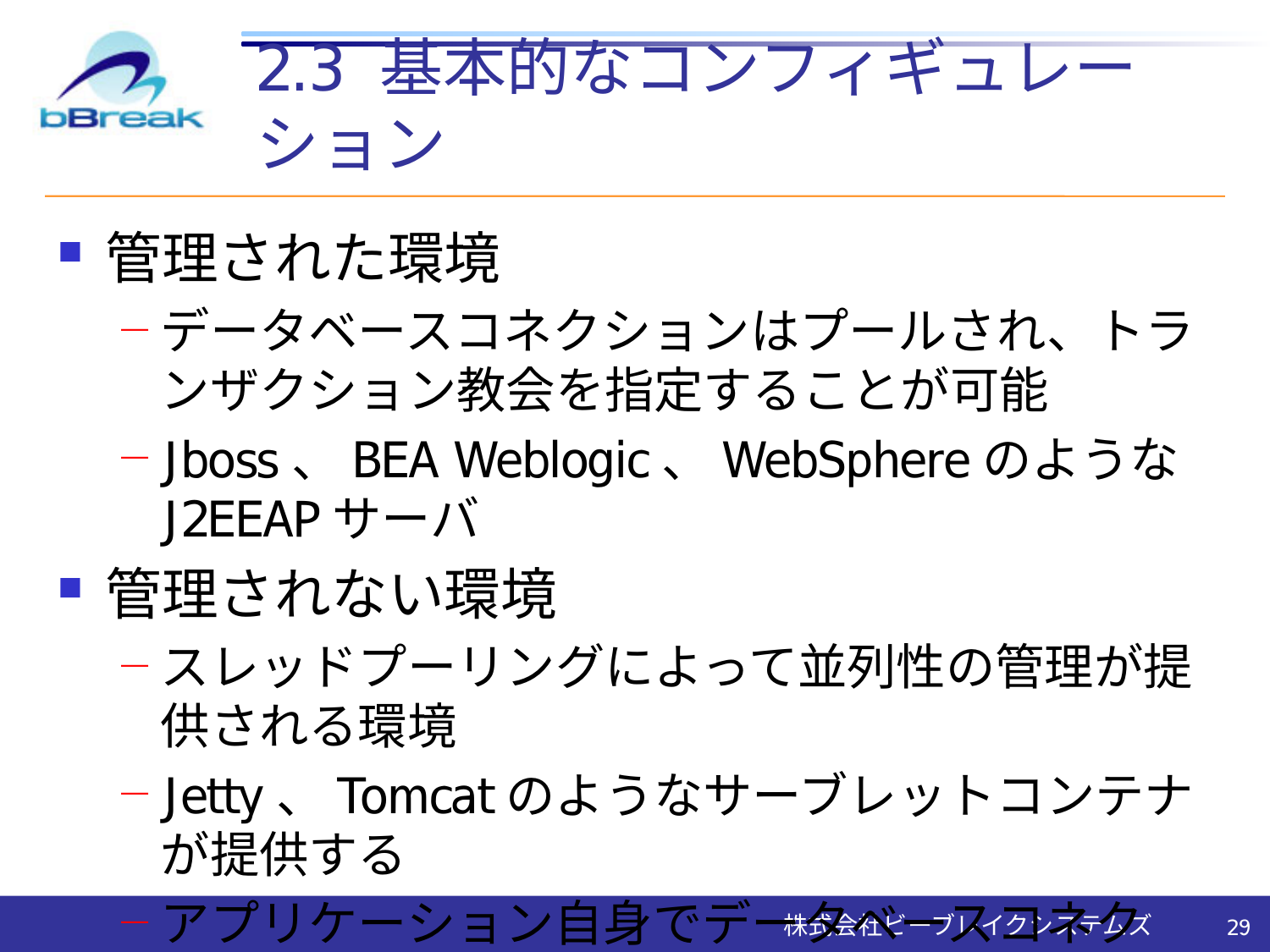

# 2.3 基本的なコンフィギュレーション
管理された環境
データベースコネクションはプールされ、トランザクション教会を指定することが可能
Jboss、BEA Weblogic、WebSphereのようなJ2EEAPサーバ
管理されない環境
スレッドプーリングによって並列性の管理が提供される環境
Jetty、Tomcatのようなサーブレットコンテナが提供する
アプリケーション自身でデータベースコネクションを管理し、トランザクション境界を把握する必要がある